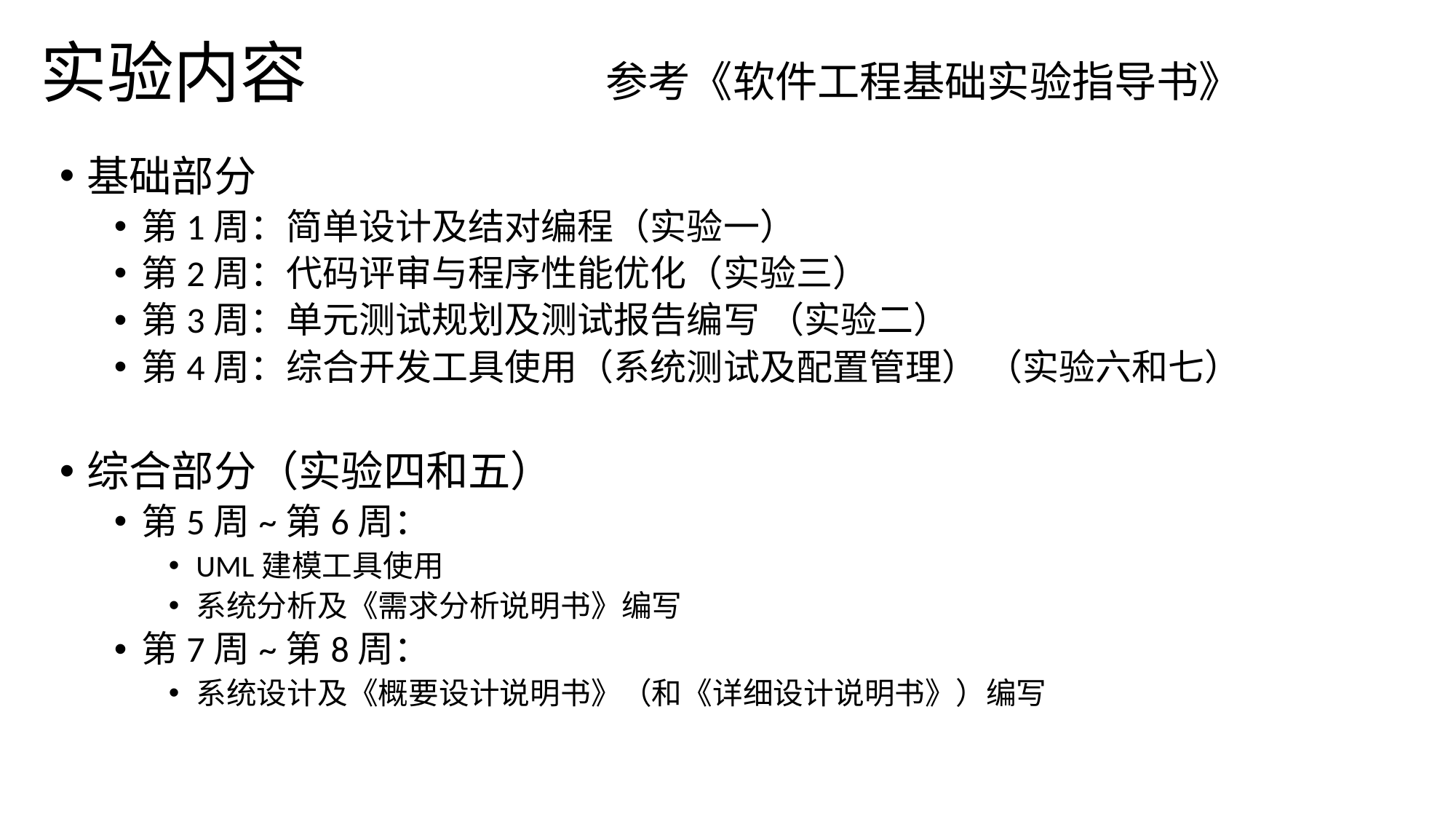

# 实验内容                    参考《软件工程基础实验指导书》
基础部分
第1周：简单设计及结对编程（实验一）
第2周：代码评审与程序性能优化（实验三）
第3周：单元测试规划及测试报告编写 （实验二）
第4周：综合开发工具使用（系统测试及配置管理） （实验六和七）

综合部分（实验四和五）
第5周~第6周：
UML建模工具使用
系统分析及《需求分析说明书》编写
第7周~第8周：
系统设计及《概要设计说明书》（和《详细设计说明书》）编写